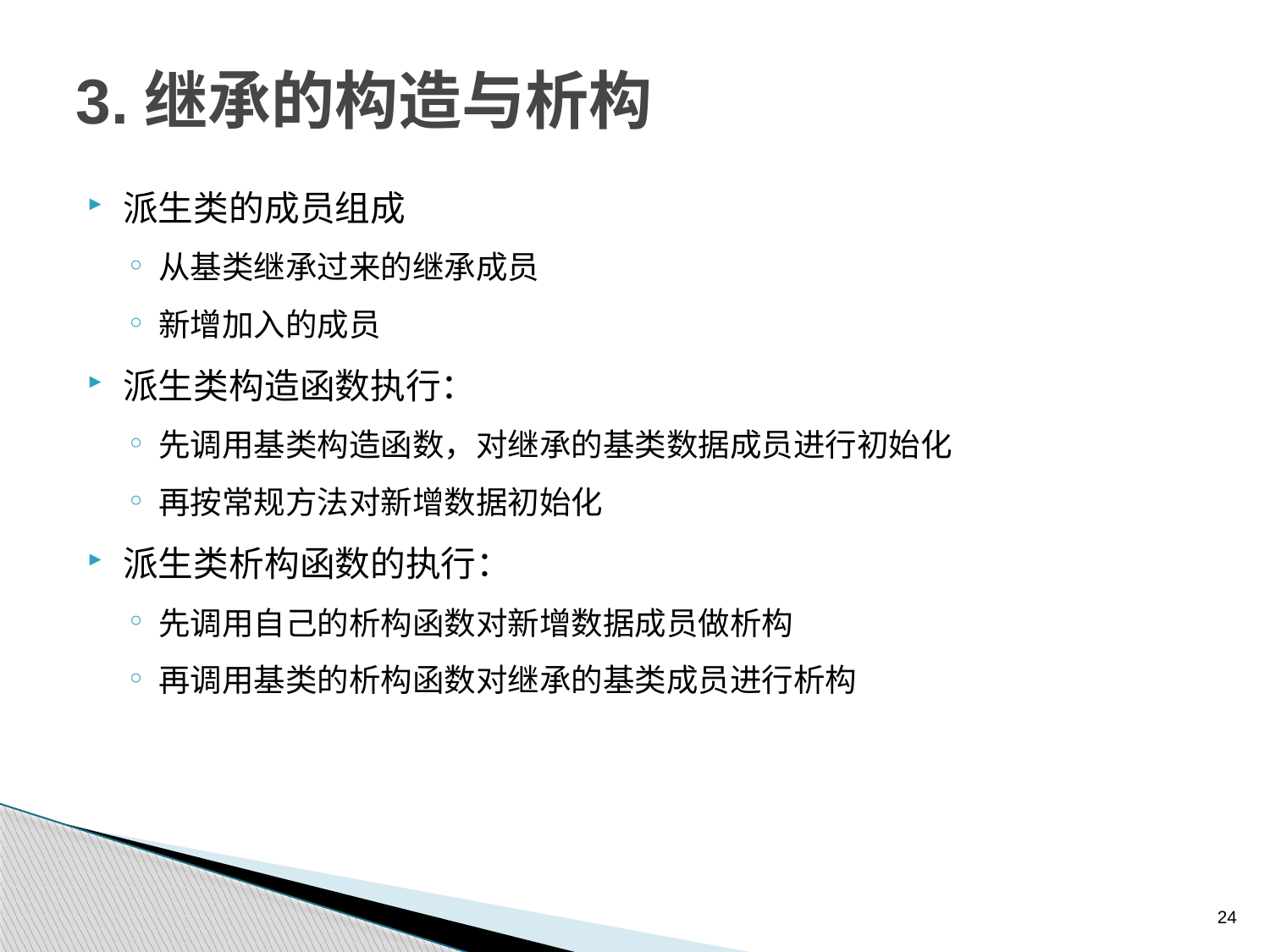

# 3.继承的构造与析构
派生类的成员组成
从基类继承过来的继承成员
新增加入的成员
派生类构造函数执行：
先调用基类构造函数，对继承的基类数据成员进行初始化
再按常规方法对新增数据初始化
派生类析构函数的执行：
先调用自己的析构函数对新增数据成员做析构
再调用基类的析构函数对继承的基类成员进行析构

24